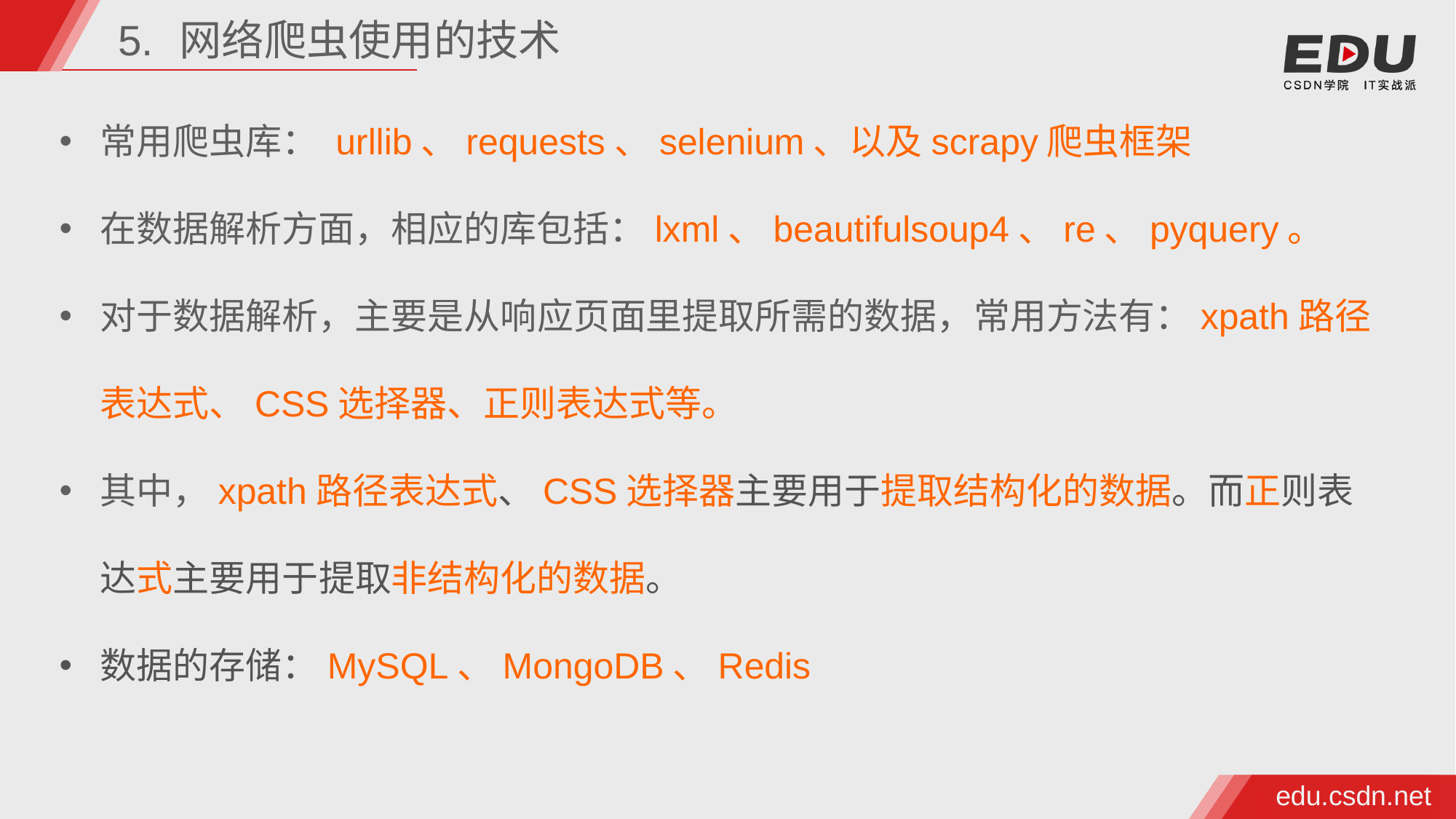

网络爬虫使用的技术
常用爬虫库： urllib、requests、selenium、以及scrapy爬虫框架
在数据解析方面，相应的库包括：lxml、beautifulsoup4、re、pyquery。
对于数据解析，主要是从响应页面里提取所需的数据，常用方法有：xpath路径表达式、CSS选择器、正则表达式等。
其中，xpath路径表达式、CSS选择器主要用于提取结构化的数据。而正则表达式主要用于提取非结构化的数据。
数据的存储：MySQL、MongoDB、Redis